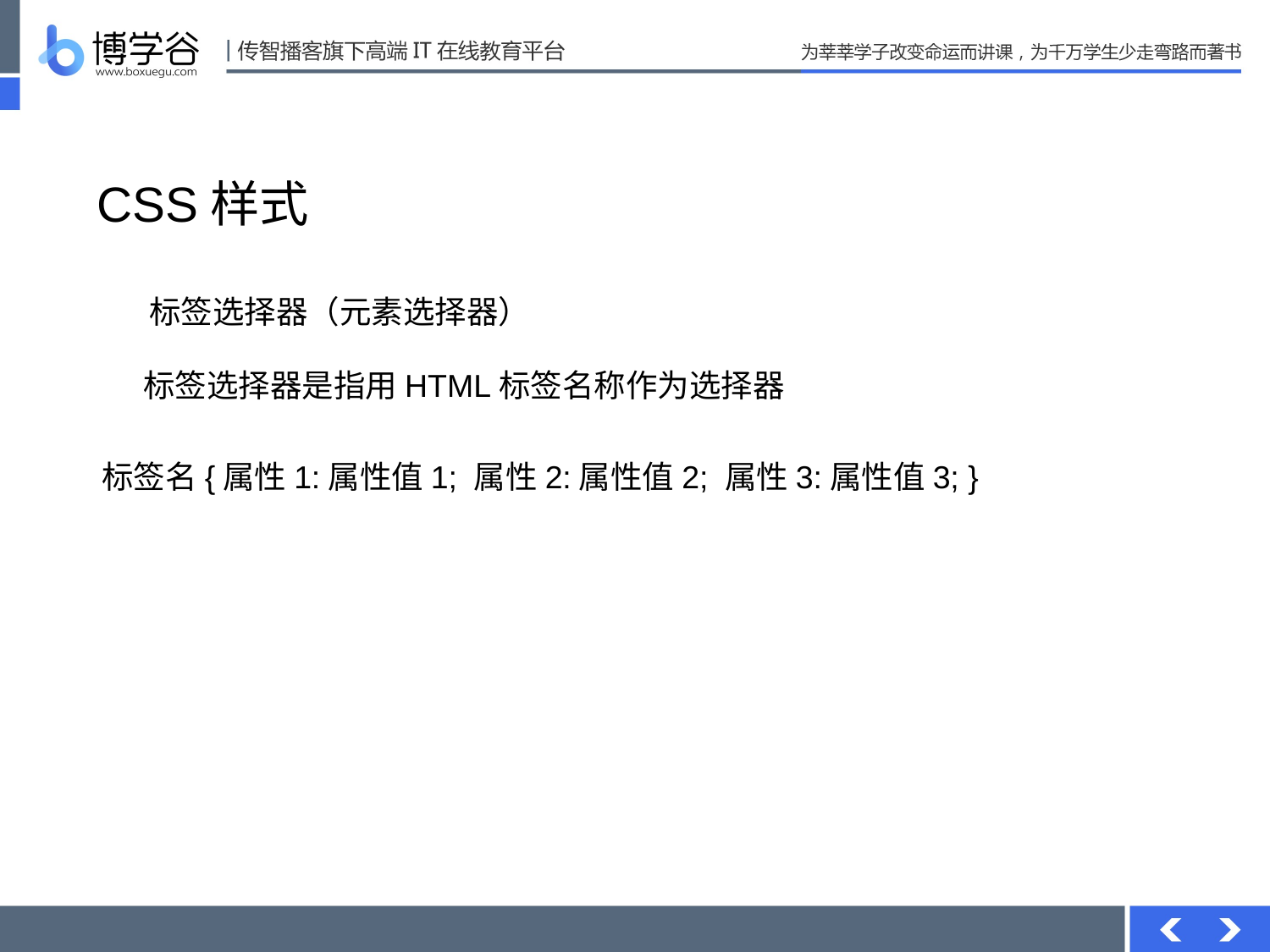

CSS样式
标签选择器（元素选择器）
标签选择器是指用HTML标签名称作为选择器
标签名{属性1:属性值1; 属性2:属性值2; 属性3:属性值3; }